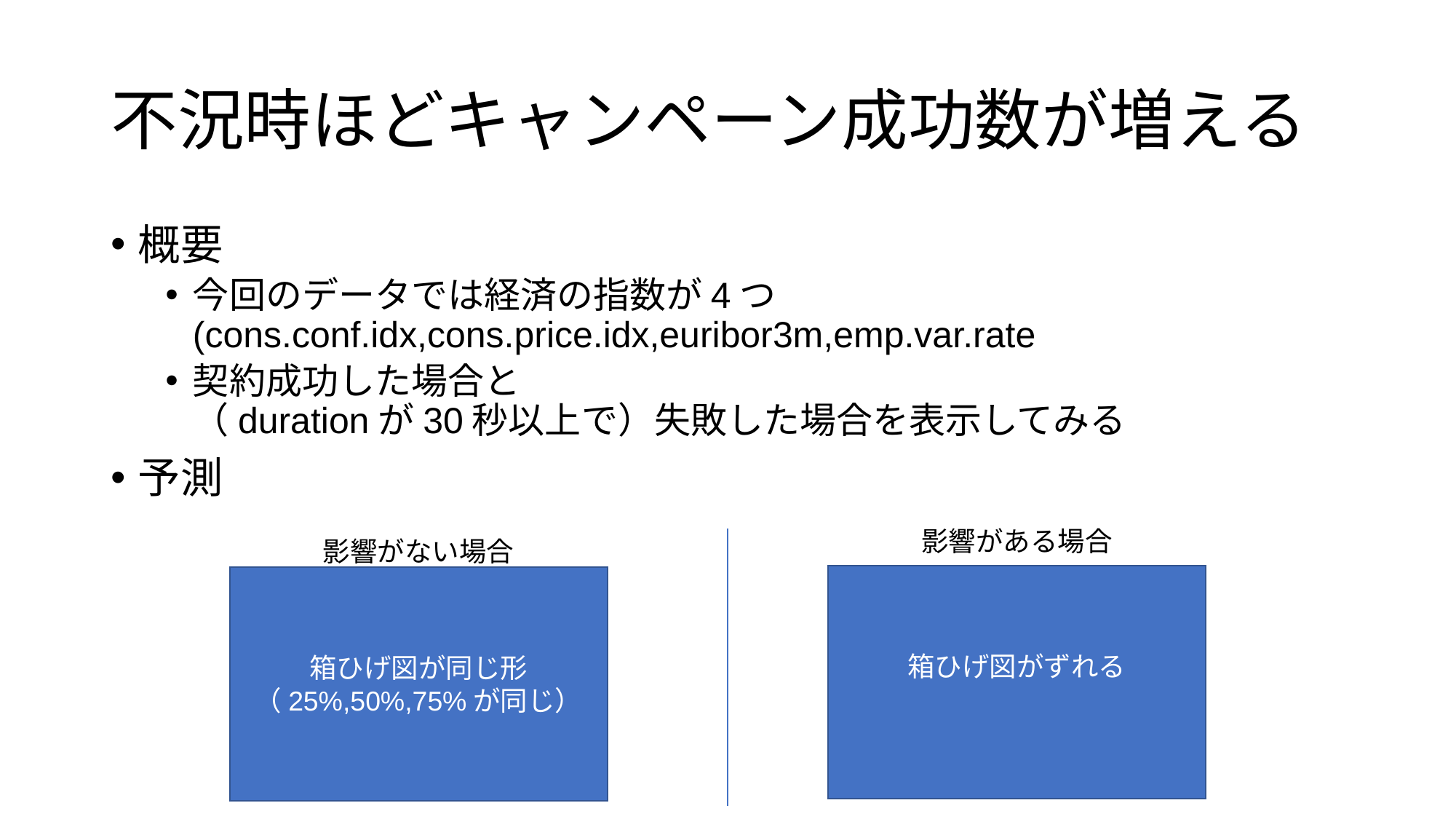

# 不況時ほどキャンペーン成功数が増える
概要
今回のデータでは経済の指数が4つ
(cons.conf.idx,cons.price.idx,euribor3m,emp.var.rate
契約成功した場合と
（durationが30秒以上で）失敗した場合を表示してみる
予測
影響がある場合
影響がない場合
箱ひげ図がずれる
箱ひげ図が同じ形
（25%,50%,75%が同じ）